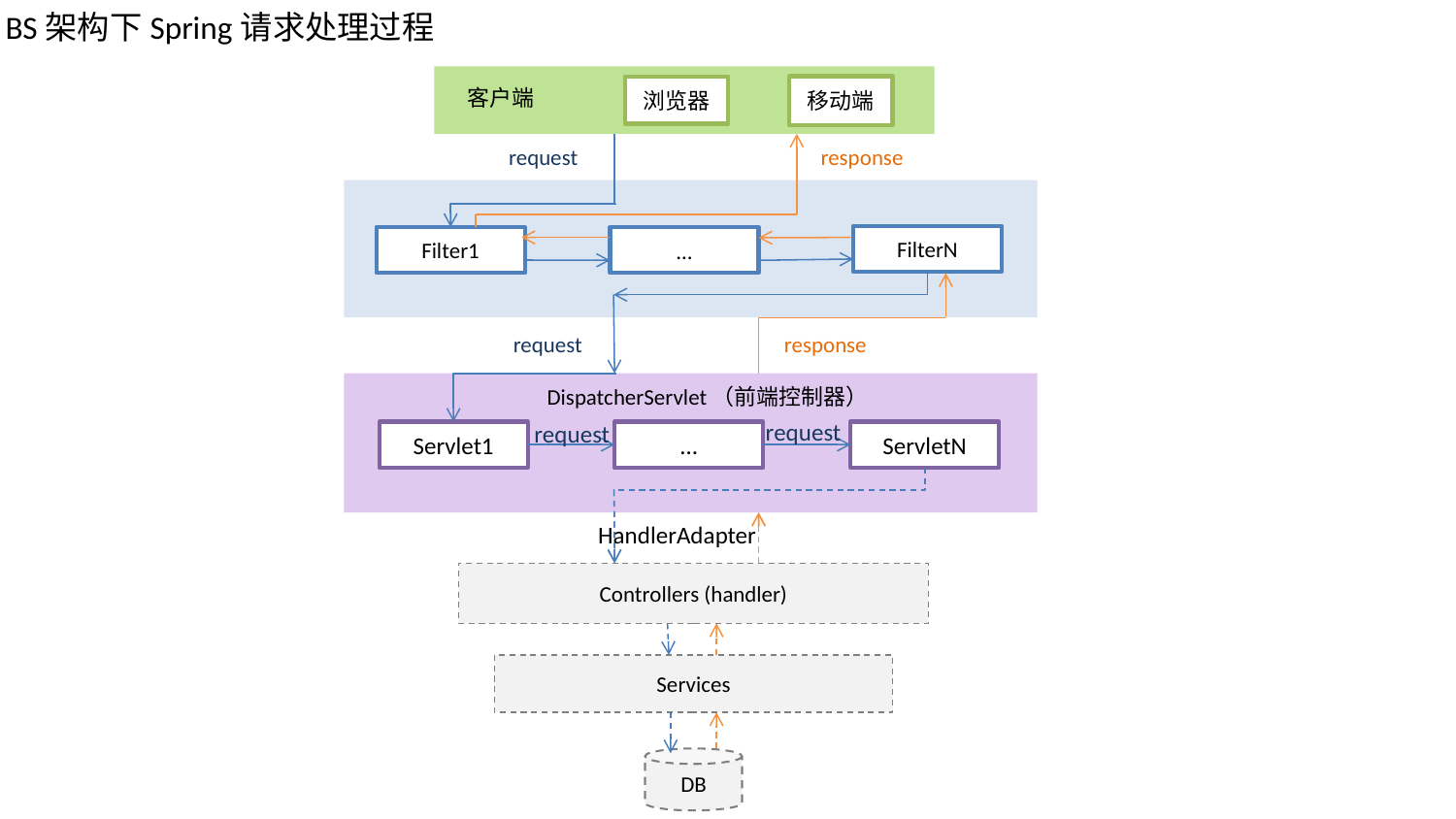

BS架构下Spring请求处理过程

浏览器
移动端
客户端
request
response

FilterN
Filter1
…
response
request

DispatcherServlet（前端控制器）
request
request
Servlet1
…
ServletN
HandlerAdapter
Controllers (handler)
Services
DB